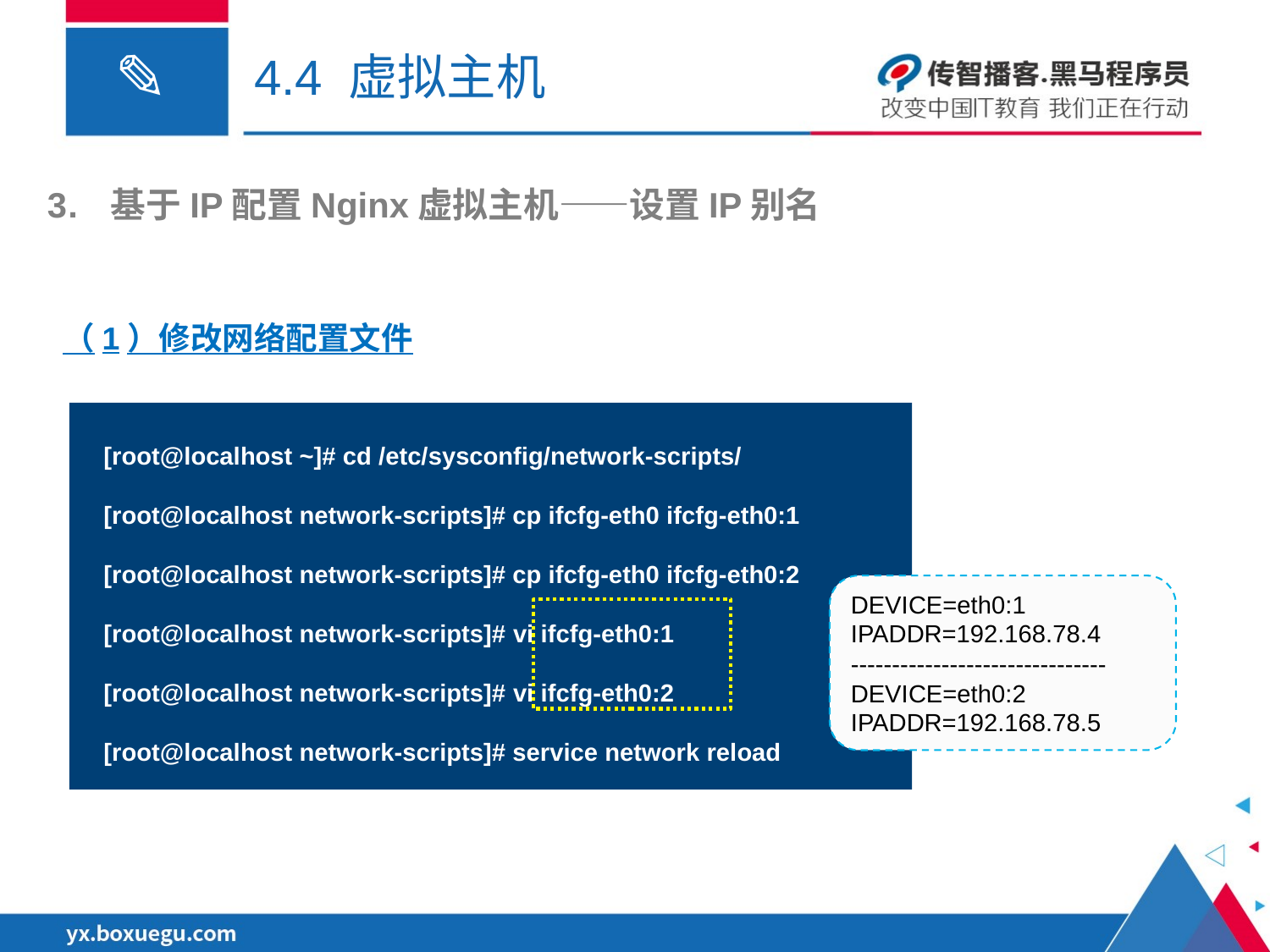

# 4.4 虚拟主机
基于IP配置Nginx虚拟主机——设置IP别名
（1）修改网络配置文件

[root@localhost ~]# cd /etc/sysconfig/network-scripts/
[root@localhost network-scripts]# cp ifcfg-eth0 ifcfg-eth0:1
[root@localhost network-scripts]# cp ifcfg-eth0 ifcfg-eth0:2
[root@localhost network-scripts]# vi ifcfg-eth0:1
[root@localhost network-scripts]# vi ifcfg-eth0:2
[root@localhost network-scripts]# service network reload
DEVICE=eth0:1
IPADDR=192.168.78.4
-------------------------------
DEVICE=eth0:2
IPADDR=192.168.78.5